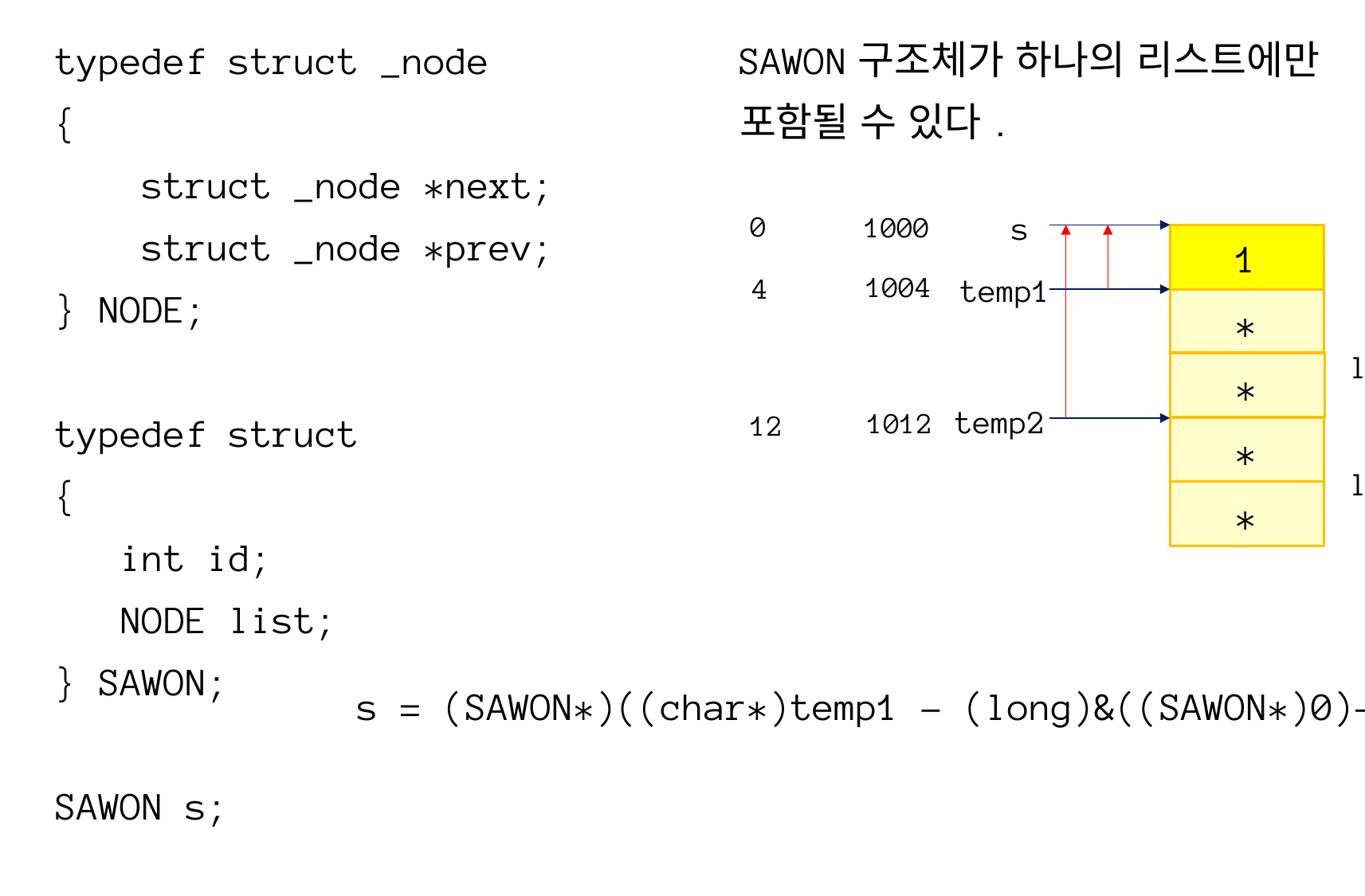

typedef struct _node
{
    struct _node *next;
    struct _node *prev;
} NODE;

typedef struct
{
   int id;
   NODE list;
} SAWON;

SAWON s;
SAWON구조체가 하나의 리스트에만
포함될 수 있다.
s
0
1000
1
temp1
1004
4
*
list1
*
temp2
1012
12
*
list2
*
s = (SAWON*)((char*)temp1 - (long)&((SAWON*)0)->list1 );